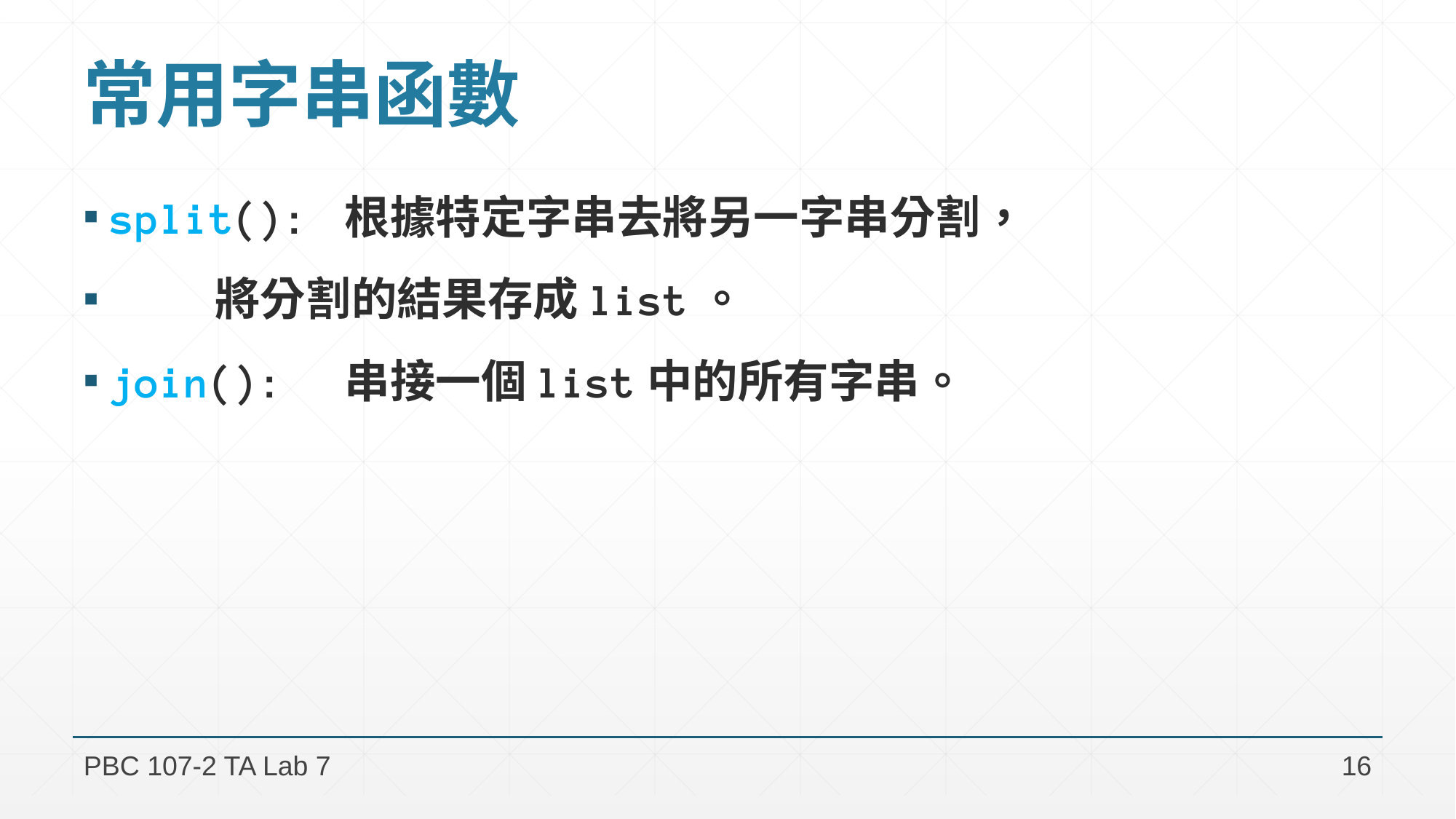

# 常用字串函數
split(): 根據特定字串去將另一字串分割，
         將分割的結果存成list。
join():  串接一個list中的所有字串。

PBC 107-2 TA Lab 7
16